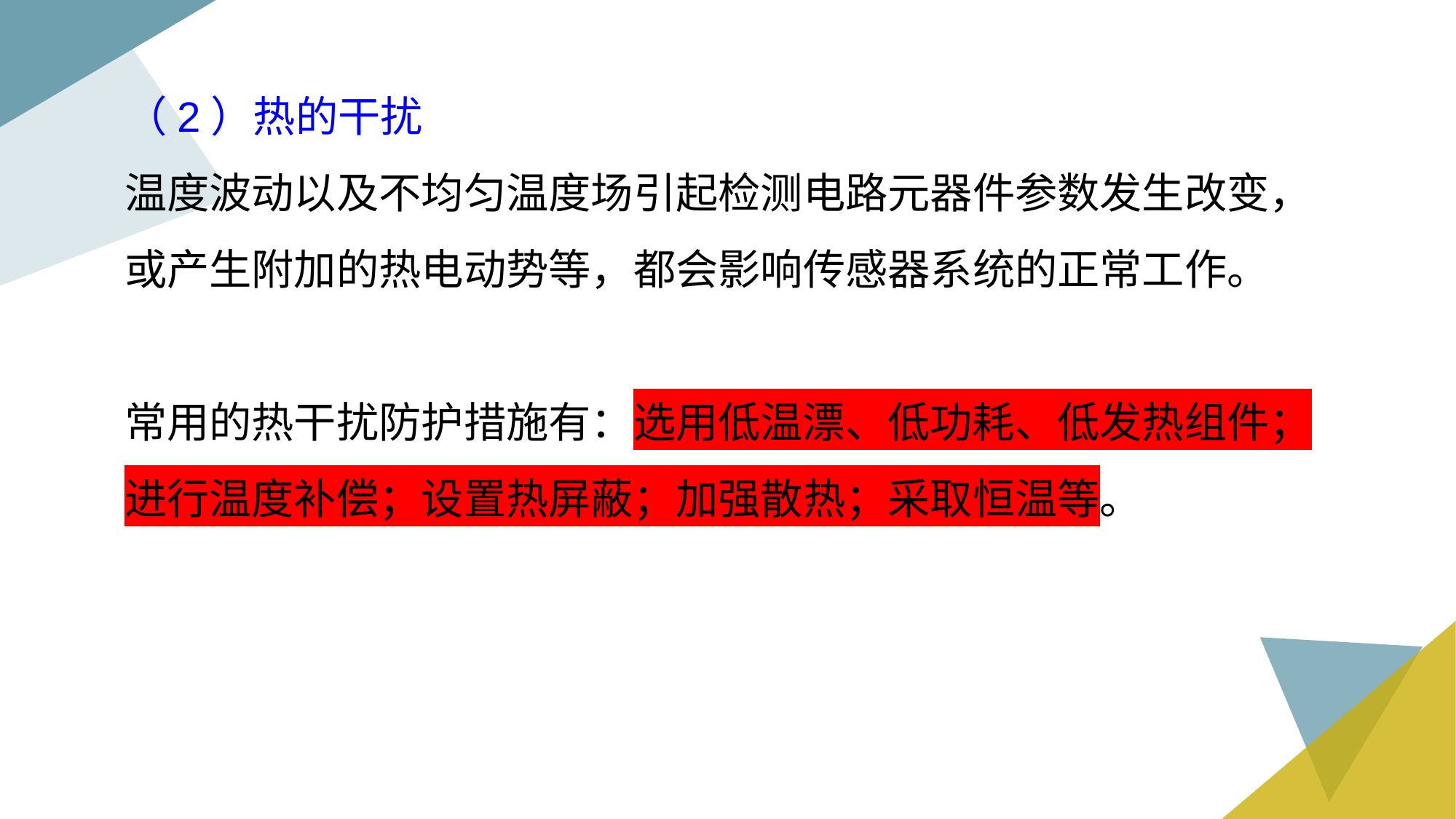

（2）热的干扰
温度波动以及不均匀温度场引起检测电路元器件参数发生改变，或产生附加的热电动势等，都会影响传感器系统的正常工作。

常用的热干扰防护措施有：选用低温漂、低功耗、低发热组件；进行温度补偿；设置热屏蔽；加强散热；采取恒温等。